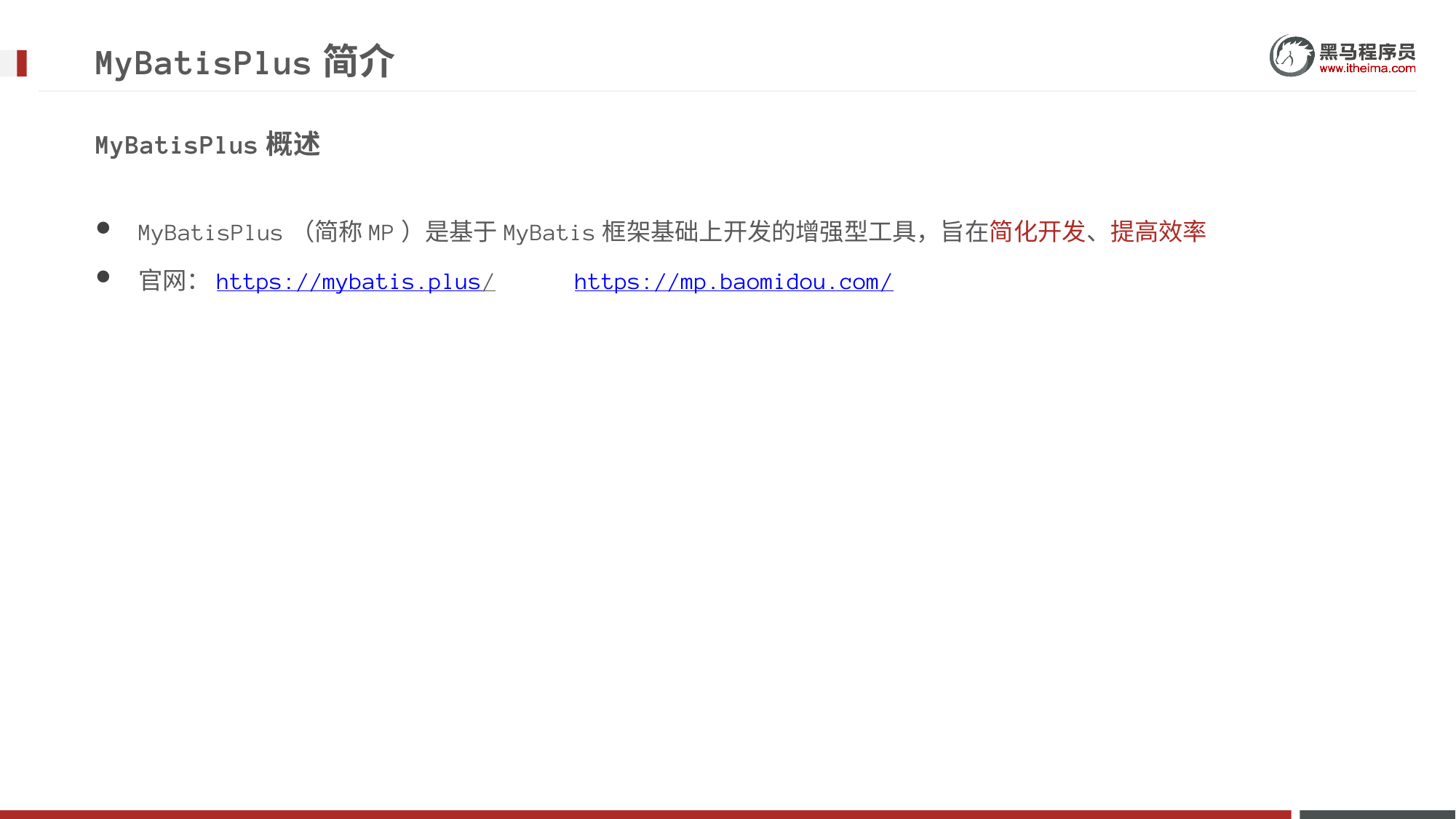

# MyBatisPlus简介
MyBatisPlus概述
MyBatisPlus（简称MP）是基于MyBatis框架基础上开发的增强型工具，旨在简化开发、提高效率
官网：https://mybatis.plus/	https://mp.baomidou.com/